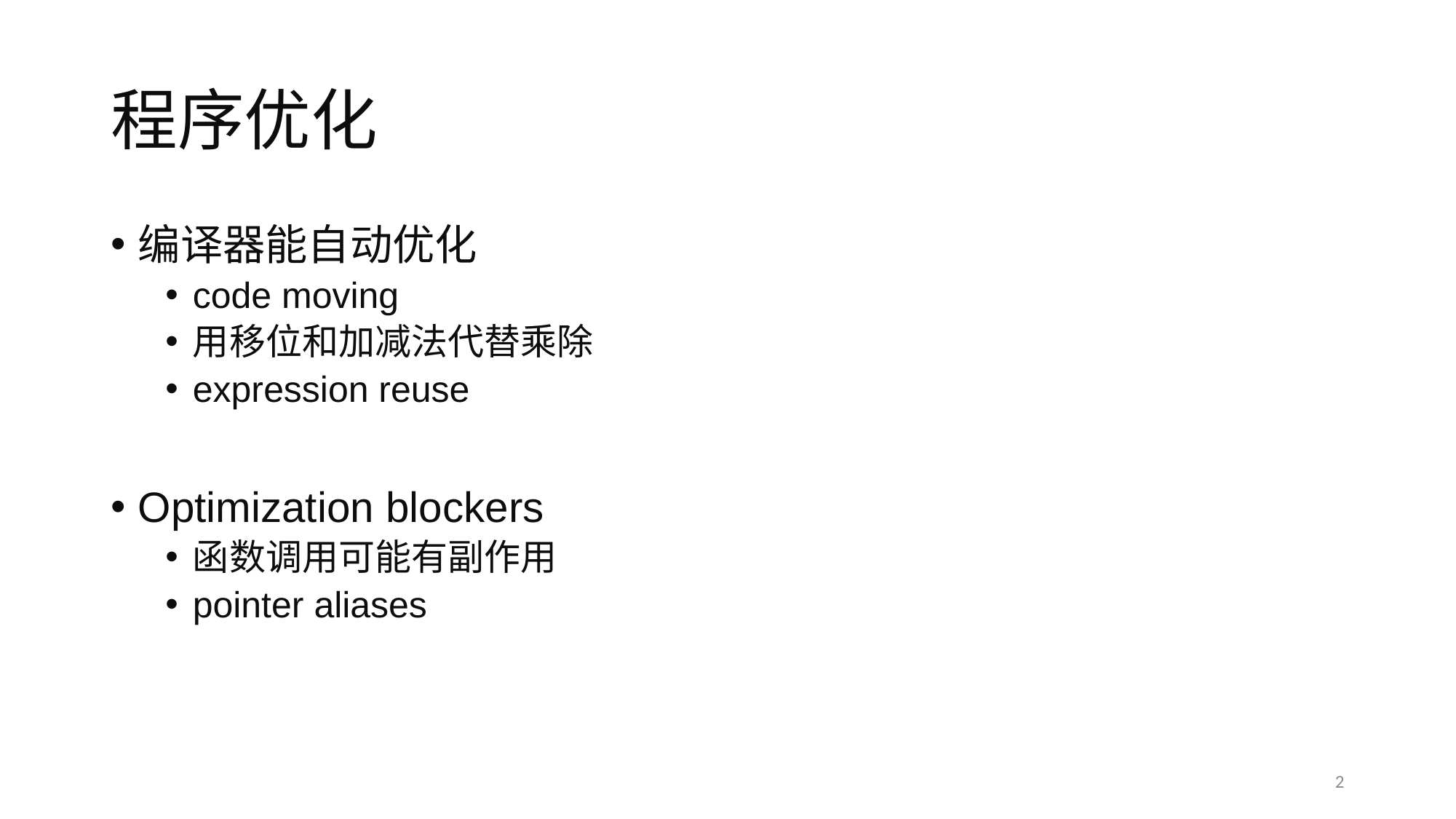

# 程序优化
编译器能自动优化
code moving
用移位和加减法代替乘除
expression reuse

Optimization blockers
函数调用可能有副作用
pointer aliases
2